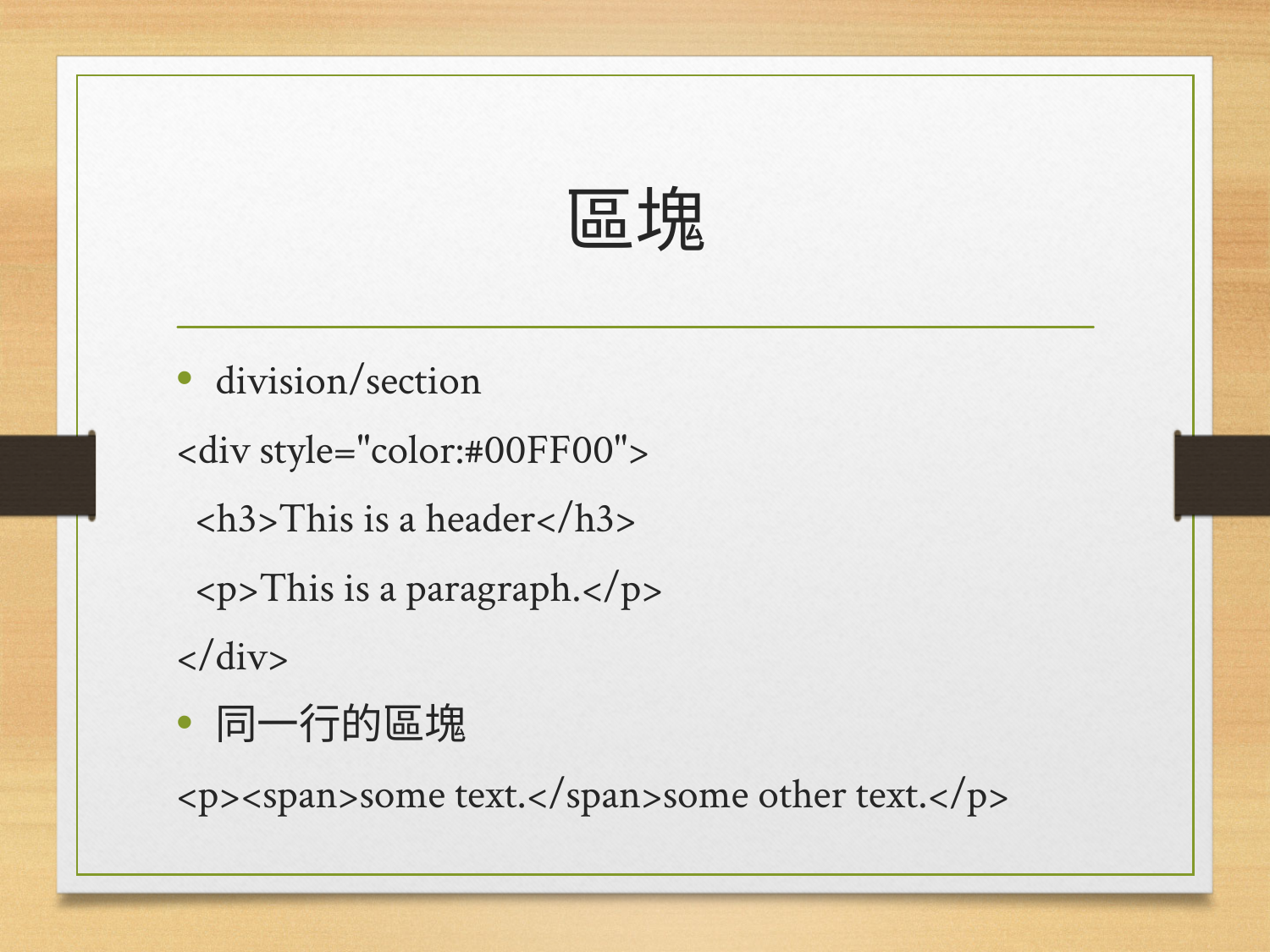

# 區塊
division/section
<div style="color:#00FF00">
  <h3>This is a header</h3>
  <p>This is a paragraph.</p>
</div>
同一行的區塊
<p><span>some text.</span>some other text.</p>